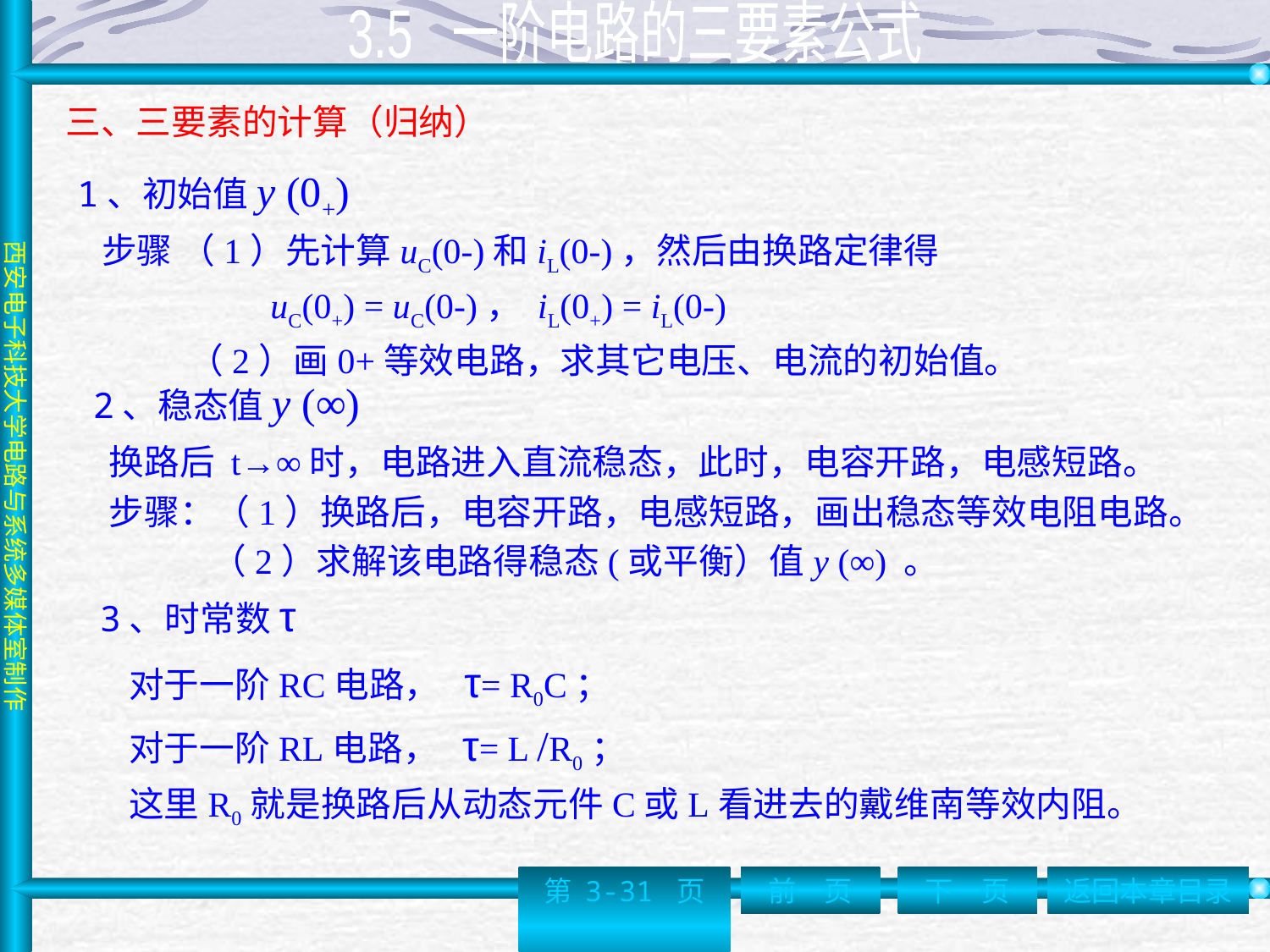

3.5   一阶电路的三要素公式
# 三、三要素的计算（归纳）
1、初始值y (0+)
步骤 （1）先计算uC(0-)和iL(0-)，然后由换路定律得
                   uC(0+) = uC(0-)， iL(0+) = iL(0-)
          （2）画0+等效电路，求其它电压、电流的初始值。
2、稳态值y (∞)
换路后 t→∞时，电路进入直流稳态，此时，电容开路，电感短路。
步骤：（1）换路后，电容开路，电感短路，画出稳态等效电阻电路。
            （2）求解该电路得稳态(或平衡）值y (∞) 。
3、时常数τ
对于一阶RC电路，  τ= R0C；
对于一阶RL电路，  τ= L /R0；
这里R0就是换路后从动态元件C或L看进去的戴维南等效内阻。
第 3-31 页
前一页
下一页
返回本章目录